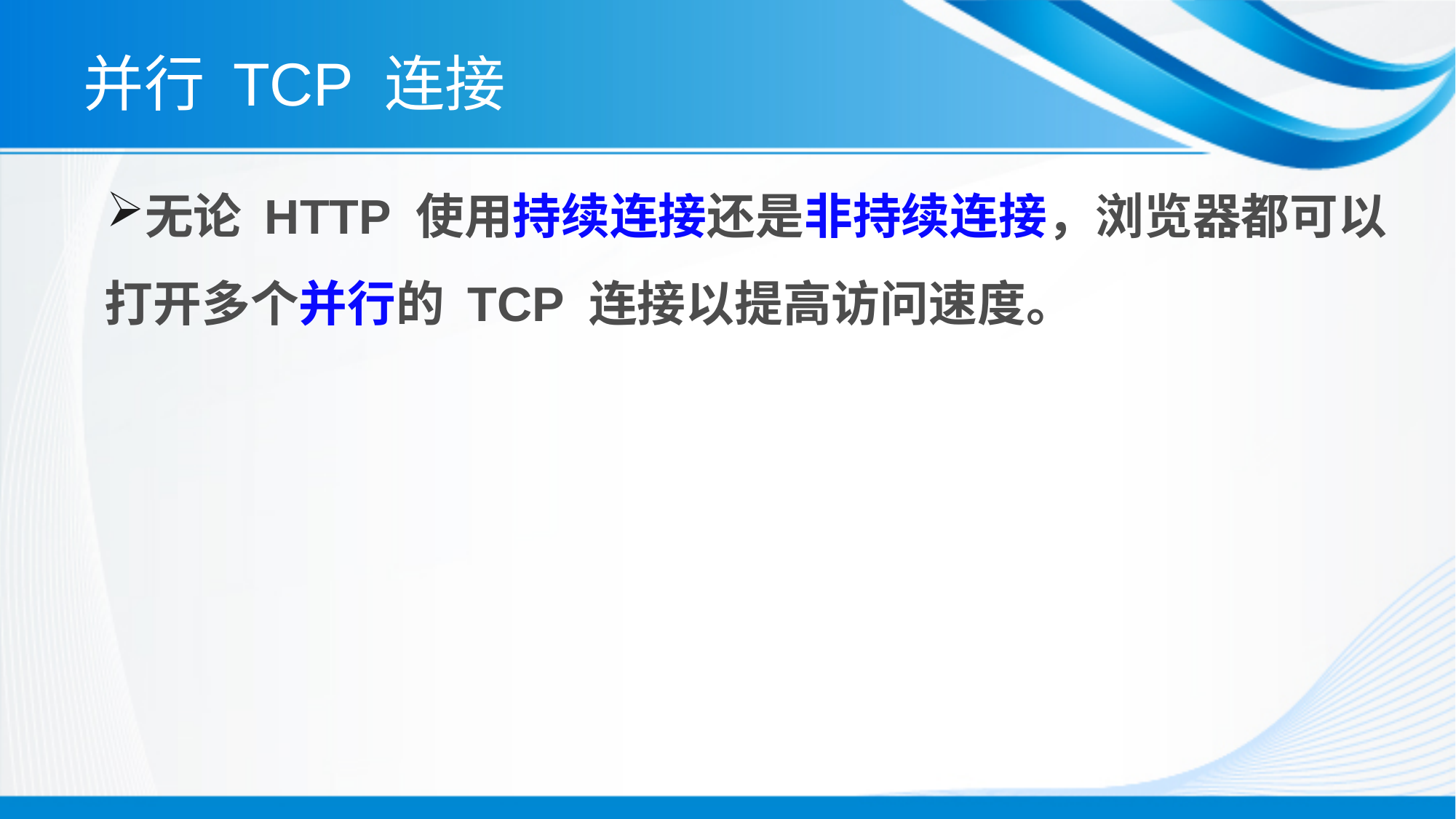

# 并行 TCP 连接
无论 HTTP 使用持续连接还是非持续连接，浏览器都可以打开多个并行的 TCP 连接以提高访问速度。